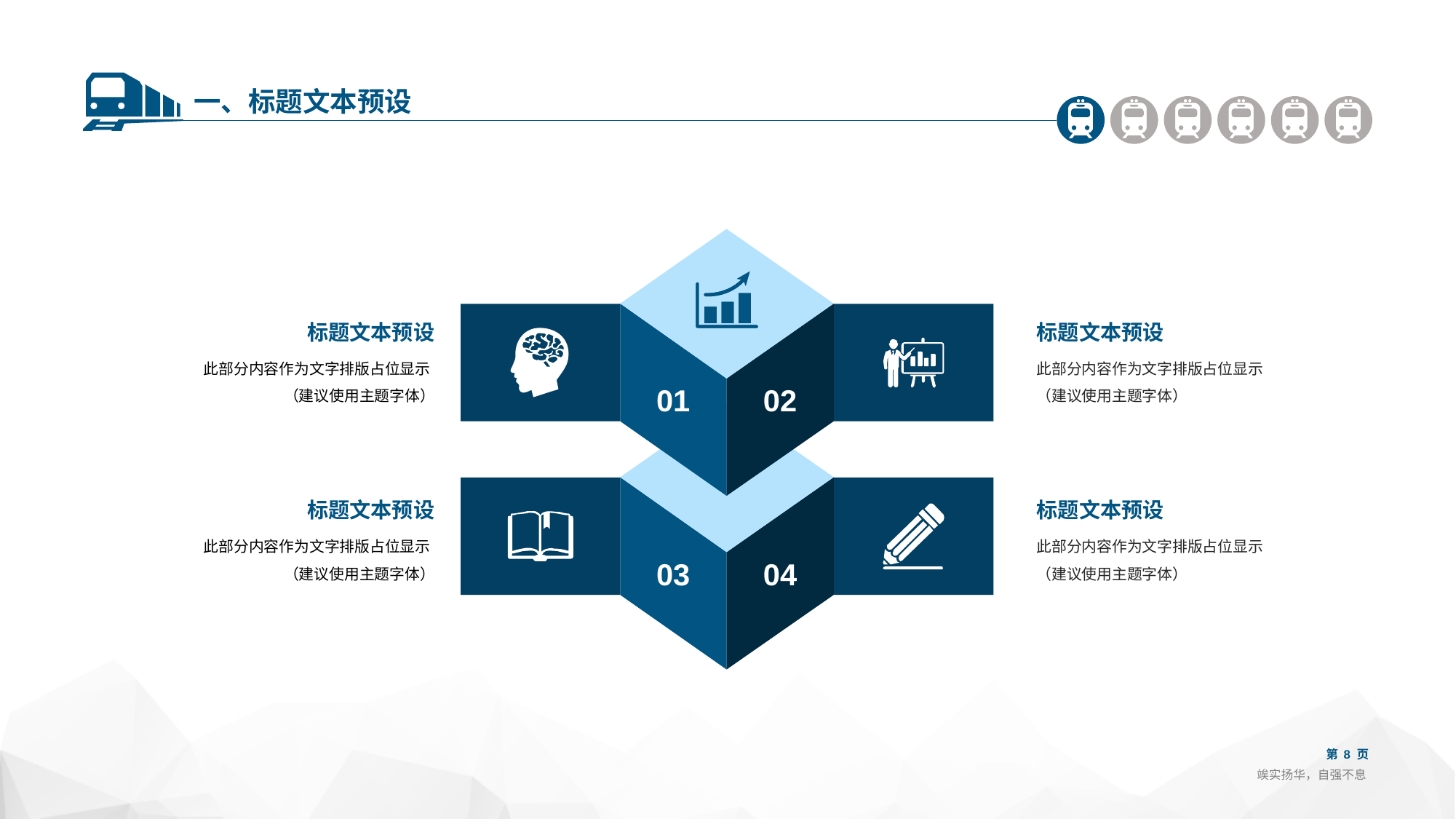

一、标题文本预设

01
02

标题文本预设
此部分内容作为文字排版占位显示
（建议使用主题字体）
标题文本预设
此部分内容作为文字排版占位显示
（建议使用主题字体）

03
04

标题文本预设
此部分内容作为文字排版占位显示
（建议使用主题字体）
标题文本预设
此部分内容作为文字排版占位显示
（建议使用主题字体）

第 8 页
竢实扬华，自强不息